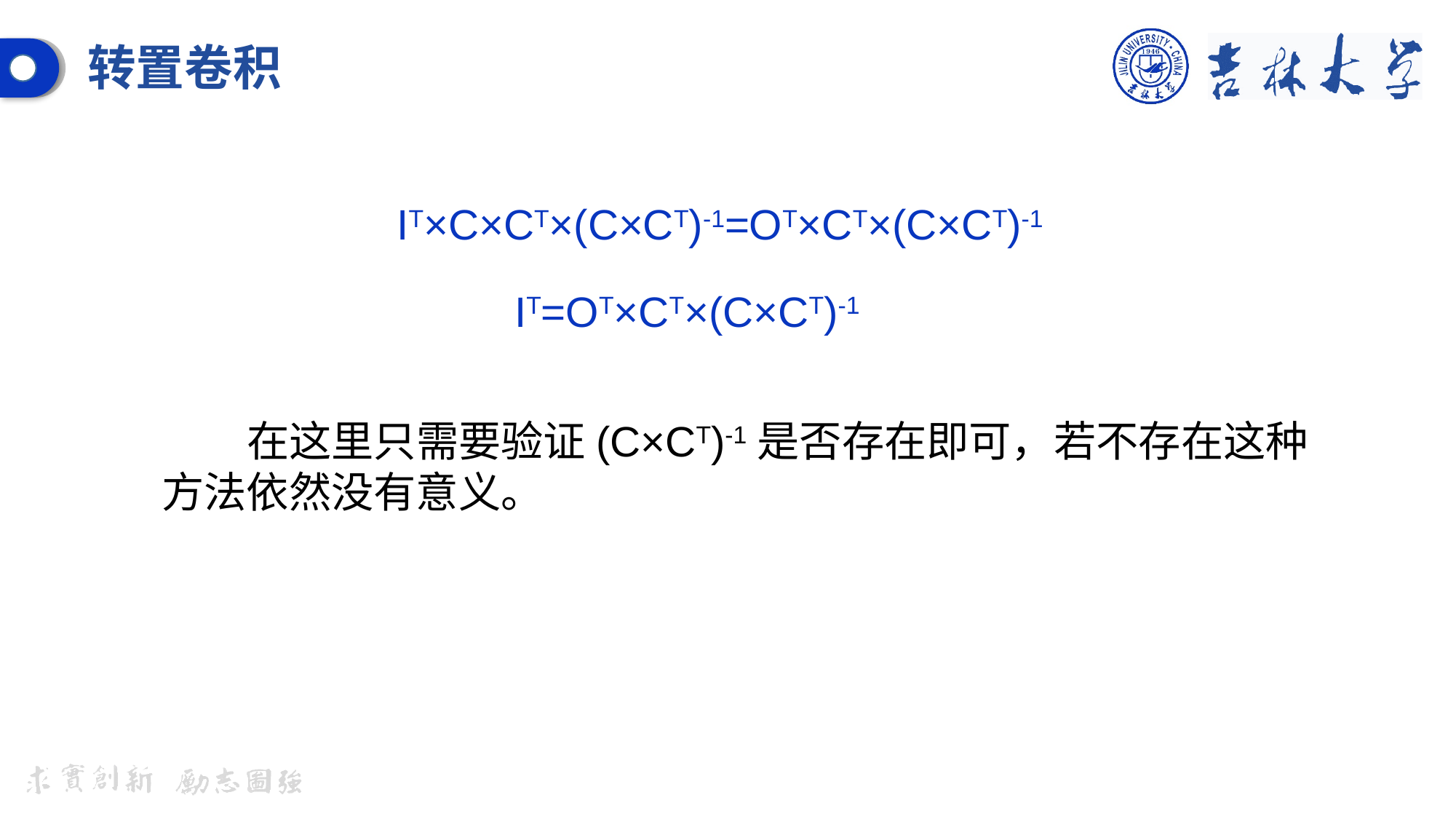

转置卷积
IT×C×CT×(C×CT)-1=OT×CT×(C×CT)-1
IT=OT×CT×(C×CT)-1
在这里只需要验证(C×CT)-1是否存在即可，若不存在这种方法依然没有意义。